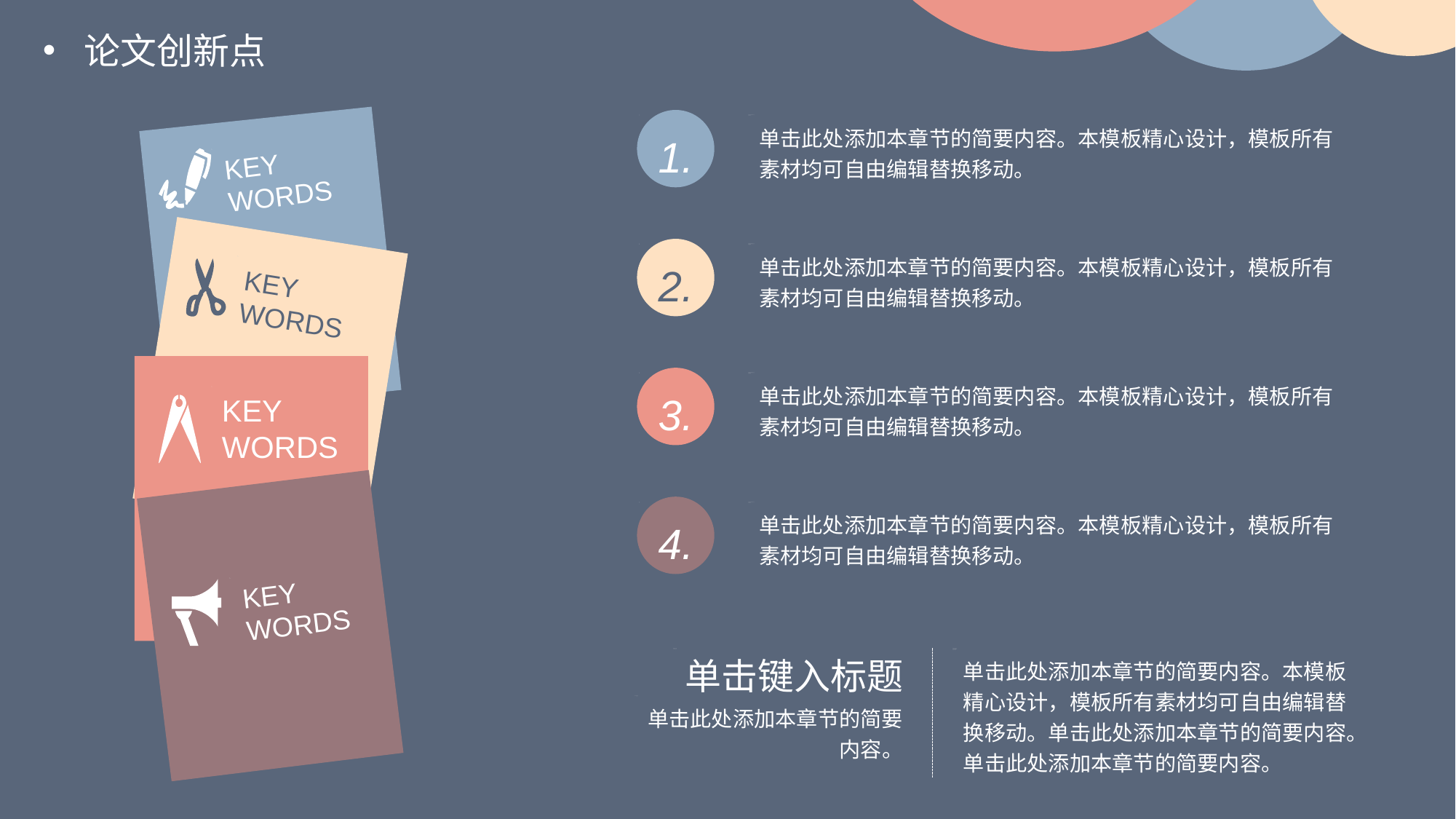

论文创新点

1.
单击此处添加本章节的简要内容。本模板精心设计，模板所有素材均可自由编辑替换移动。

KEY
WORDS

2.
单击此处添加本章节的简要内容。本模板精心设计，模板所有素材均可自由编辑替换移动。

KEY
WORDS

3.
单击此处添加本章节的简要内容。本模板精心设计，模板所有素材均可自由编辑替换移动。
KEY
WORDS

4.
单击此处添加本章节的简要内容。本模板精心设计，模板所有素材均可自由编辑替换移动。
KEY
WORDS

单击键入标题
单击此处添加本章节的简要内容。本模板精心设计，模板所有素材均可自由编辑替换移动。单击此处添加本章节的简要内容。单击此处添加本章节的简要内容。
单击此处添加本章节的简要内容。